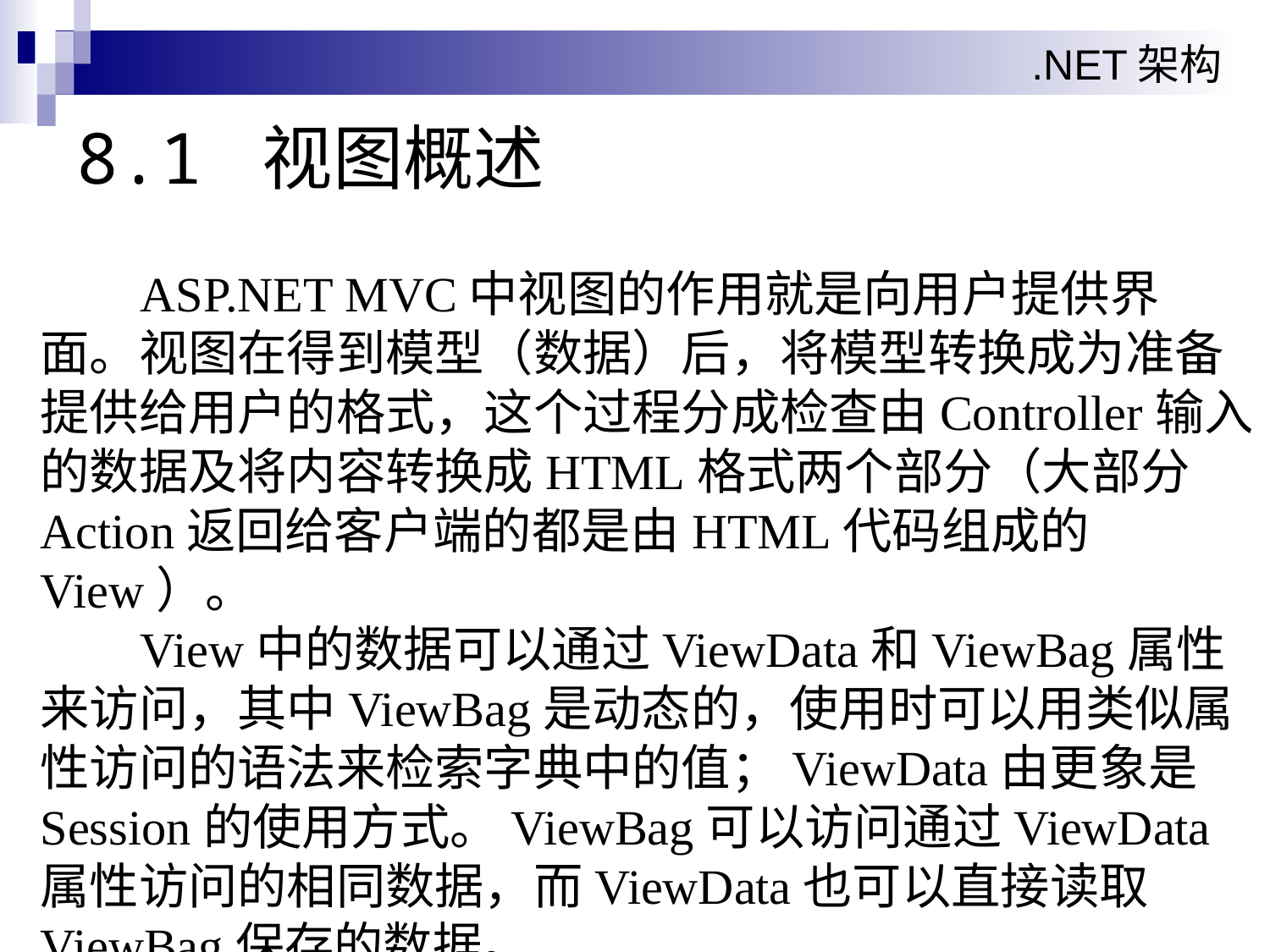

# 8.1 视图概述

ASP.NET MVC中视图的作用就是向用户提供界面。视图在得到模型（数据）后，将模型转换成为准备提供给用户的格式，这个过程分成检查由Controller输入的数据及将内容转换成HTML格式两个部分（大部分Action返回给客户端的都是由HTML代码组成的View）。
View中的数据可以通过ViewData和ViewBag属性来访问，其中ViewBag是动态的，使用时可以用类似属性访问的语法来检索字典中的值；ViewData由更象是Session的使用方式。ViewBag可以访问通过ViewData属性访问的相同数据，而ViewData也可以直接读取ViewBag保存的数据。